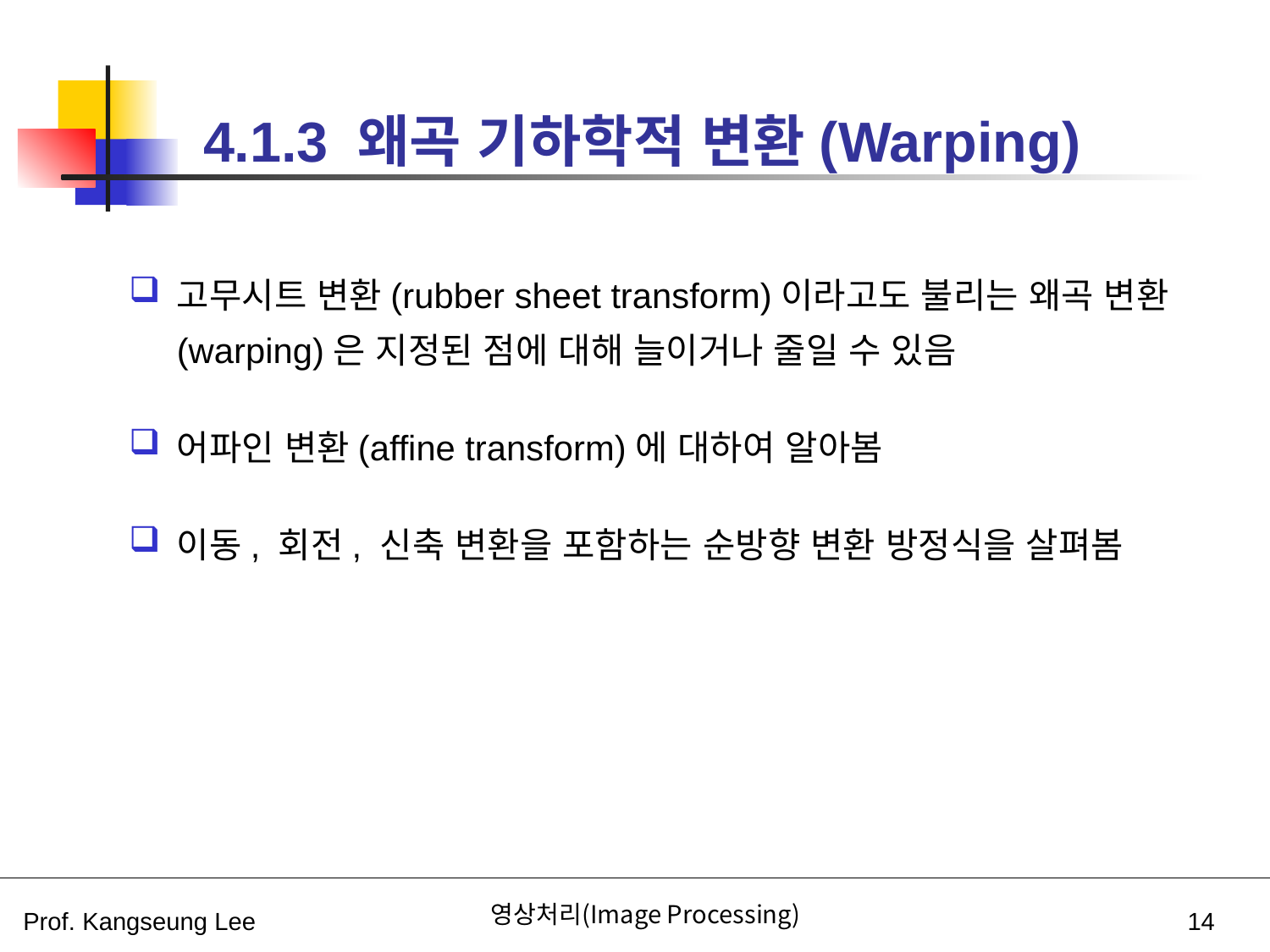

# 4.1.3 왜곡 기하학적 변환(Warping)
고무시트 변환(rubber sheet transform)이라고도 불리는 왜곡 변환(warping)은 지정된 점에 대해 늘이거나 줄일 수 있음
어파인 변환(affine transform)에 대하여 알아봄
이동, 회전, 신축 변환을 포함하는 순방향 변환 방정식을 살펴봄
영상처리(Image Processing)
14